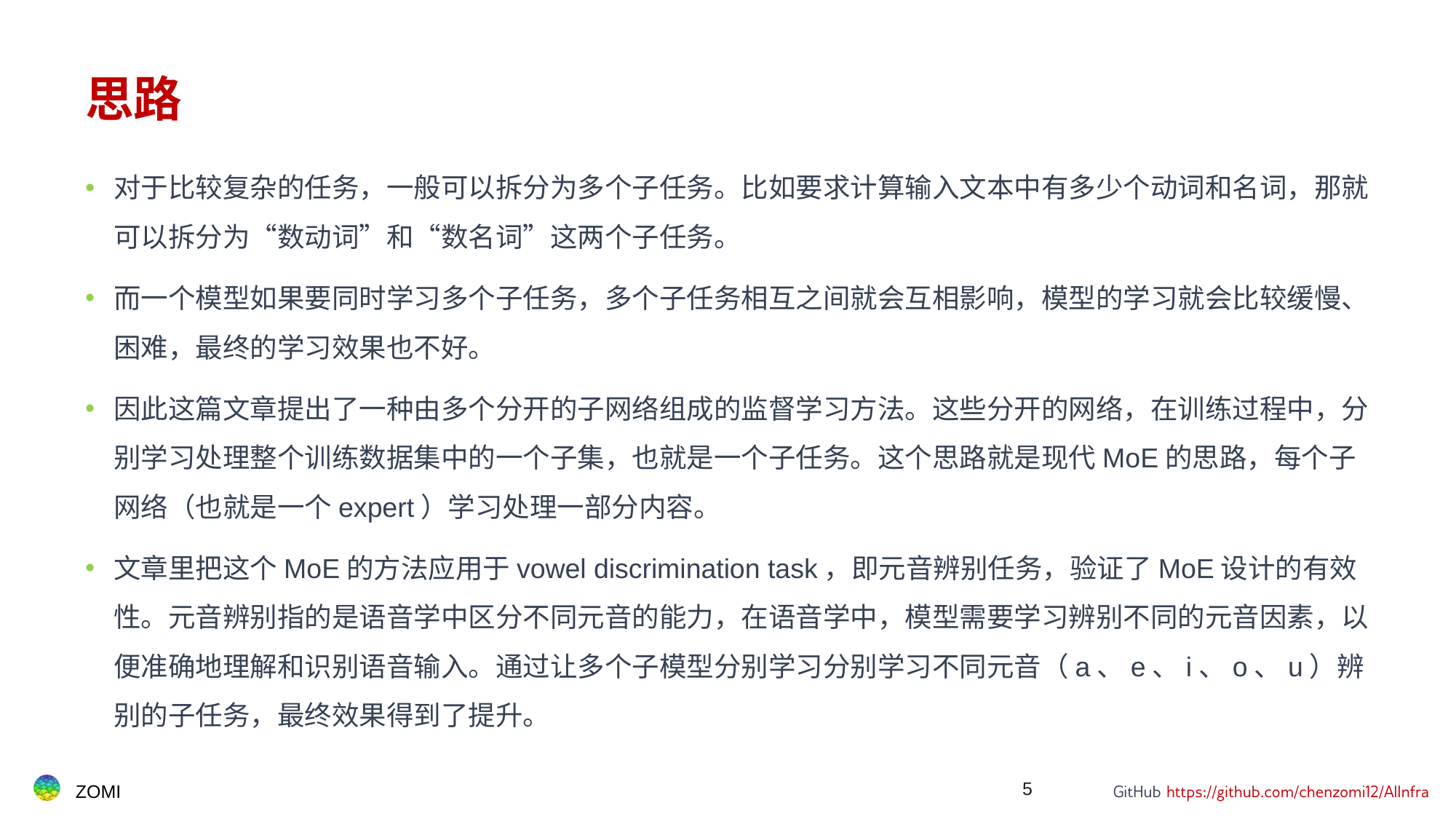

# 思路
对于比较复杂的任务，一般可以拆分为多个子任务。比如要求计算输入文本中有多少个动词和名词，那就可以拆分为“数动词”和“数名词”这两个子任务。
而一个模型如果要同时学习多个子任务，多个子任务相互之间就会互相影响，模型的学习就会比较缓慢、困难，最终的学习效果也不好。
因此这篇文章提出了一种由多个分开的子网络组成的监督学习方法。这些分开的网络，在训练过程中，分别学习处理整个训练数据集中的一个子集，也就是一个子任务。这个思路就是现代MoE的思路，每个子网络（也就是一个expert）学习处理一部分内容。
文章里把这个MoE的方法应用于vowel discrimination task，即元音辨别任务，验证了MoE设计的有效性。元音辨别指的是语音学中区分不同元音的能力，在语音学中，模型需要学习辨别不同的元音因素，以便准确地理解和识别语音输入。通过让多个子模型分别学习分别学习不同元音（a、e、i、o、u）辨别的子任务，最终效果得到了提升。